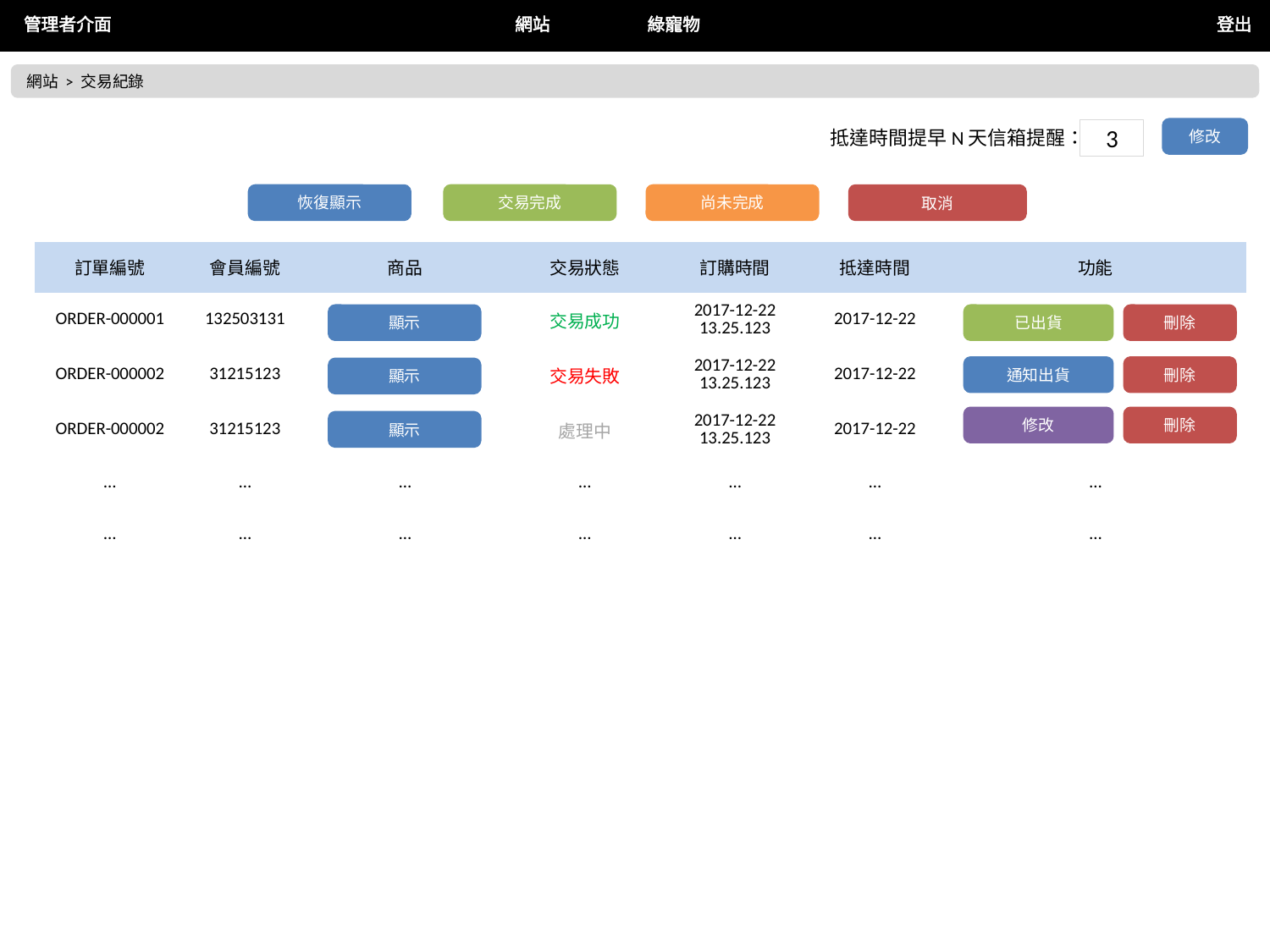

綠寵物
網站
登出
管理者介面
網站 > 交易紀錄
抵達時間提早N天信箱提醒：
3
修改
恢復顯示
尚未完成
交易完成
取消
| 訂單編號 | 會員編號 | 商品 | 交易狀態 | 訂購時間 | 抵達時間 | 功能 |
| --- | --- | --- | --- | --- | --- | --- |
| ORDER-000001 | 132503131 |  | 交易成功 | 2017-12-22 13.25.123 | 2017-12-22 |  |
| ORDER-000002 | 31215123 |  | 交易失敗 | 2017-12-22 13.25.123 | 2017-12-22 |  |
| ORDER-000002 | 31215123 |  | 處理中 | 2017-12-22 13.25.123 | 2017-12-22 |  |
| … | … | … | … | … | … | … |
| … | … | … | … | … | … | … |
顯示
已出貨
刪除
通知出貨
刪除
顯示
刪除
修改
顯示